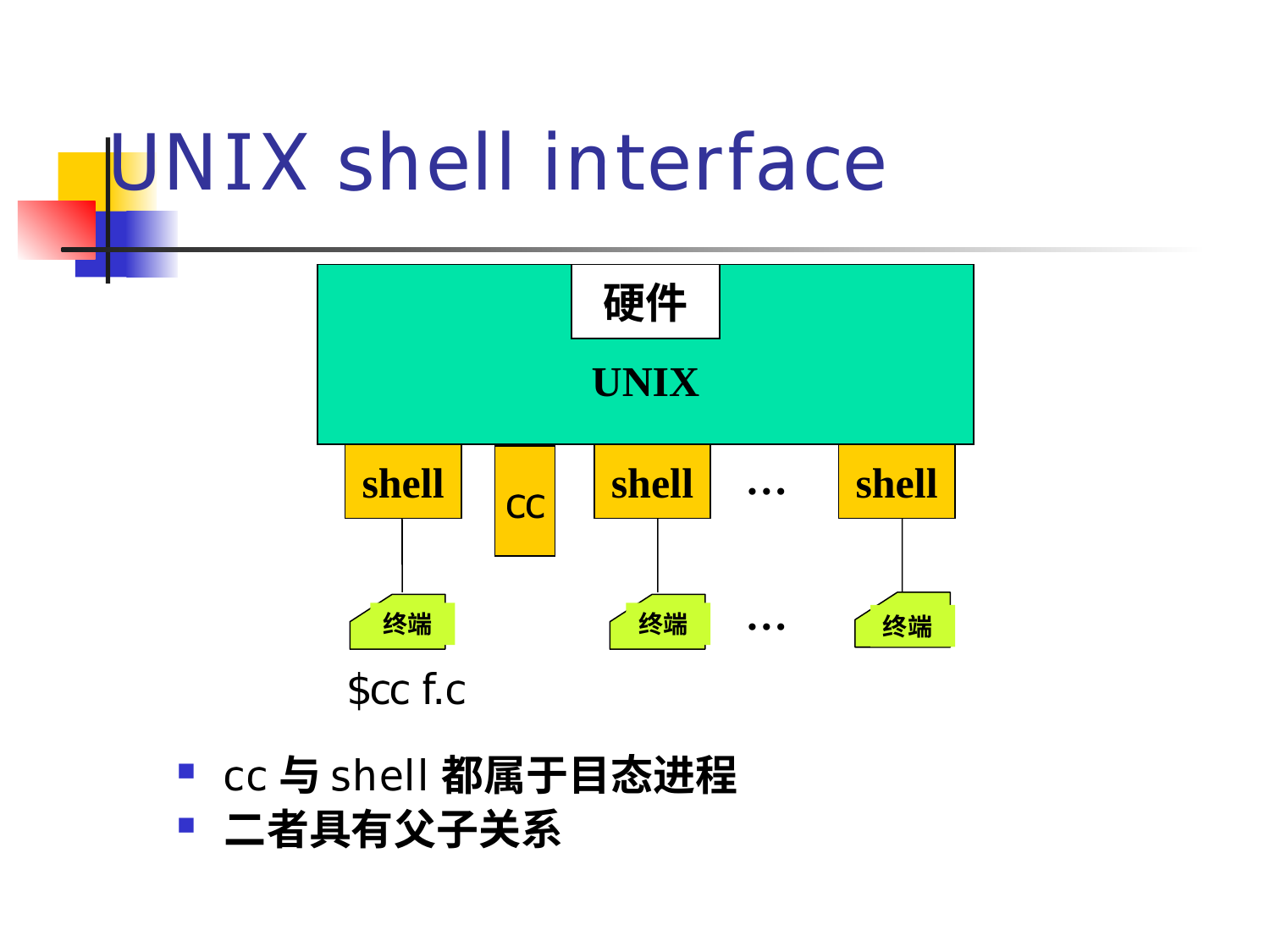

UNIX shell interface

UNIX
硬件
shell
shell
shell
cc
…

…

终端
终端
终端
$cc f.c
cc与shell都属于目态进程
二者具有父子关系